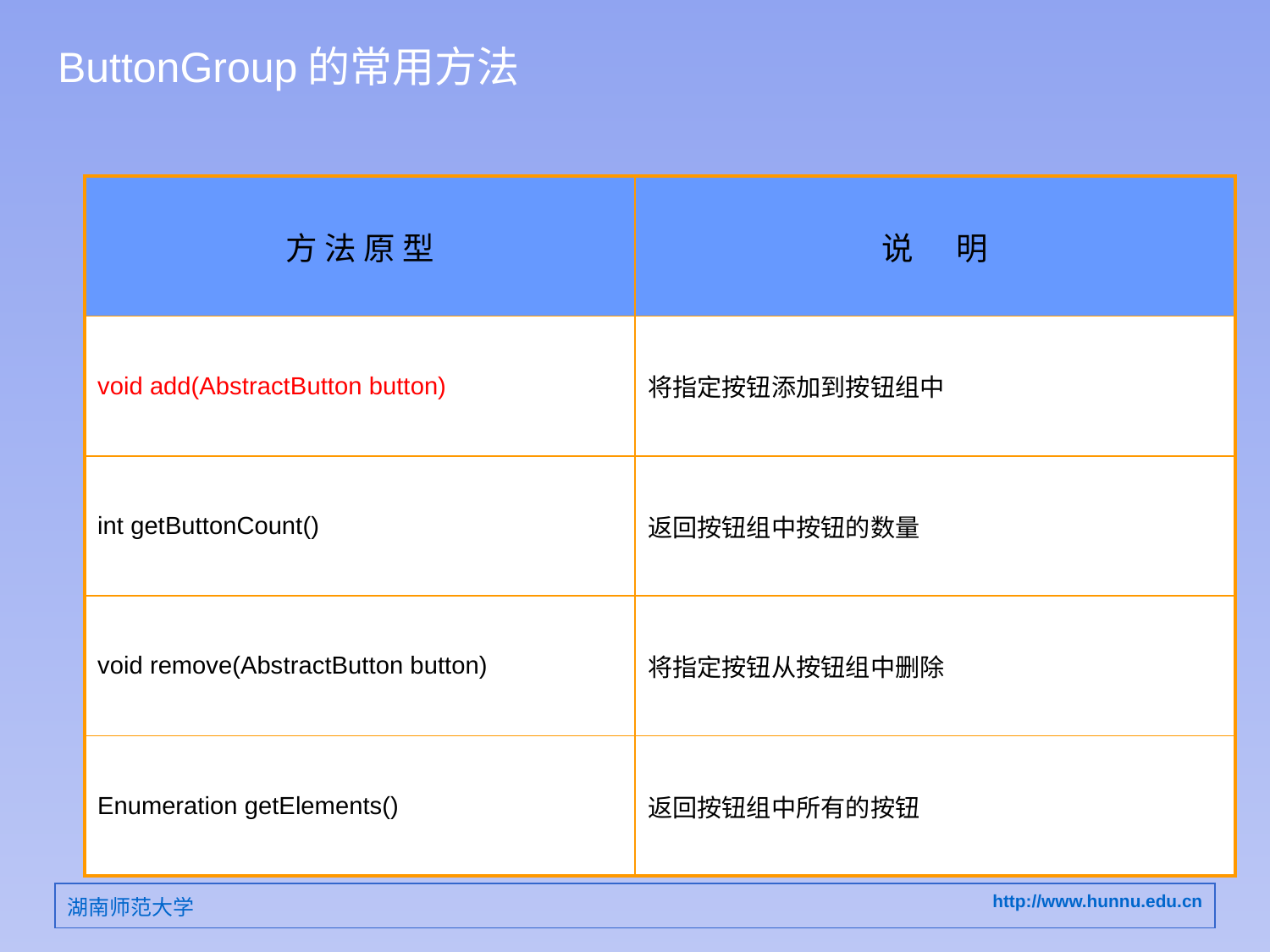

# ButtonGroup的常用方法
| 方 法 原 型 | 说 明 |
| --- | --- |
| void add(AbstractButton button) | 将指定按钮添加到按钮组中 |
| int getButtonCount() | 返回按钮组中按钮的数量 |
| void remove(AbstractButton button) | 将指定按钮从按钮组中删除 |
| Enumeration getElements() | 返回按钮组中所有的按钮 |